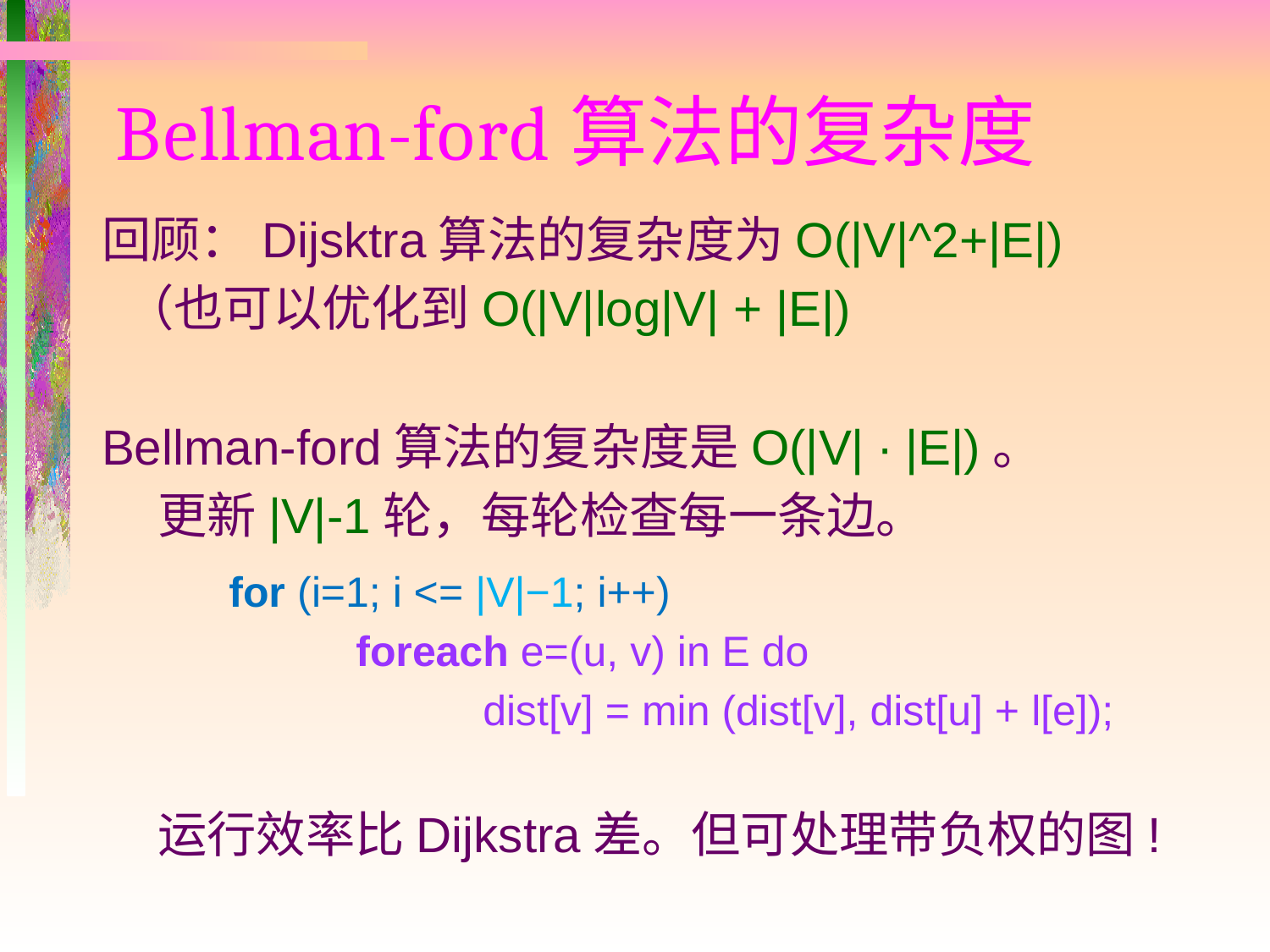

# Bellman-ford算法的复杂度
回顾：Dijsktra算法的复杂度为O(|V|^2+|E|)
 （也可以优化到O(|V|log|V| + |E|)

Bellman-ford算法的复杂度是O(|V| ∙ |E|)。
    更新|V|-1轮，每轮检查每一条边。
	for (i=1; i <= |V|−1; i++)
        		foreach e=(u, v) in E do
           		dist[v] = min (dist[v], dist[u] + l[e]);
    运行效率比Dijkstra差。但可处理带负权的图!